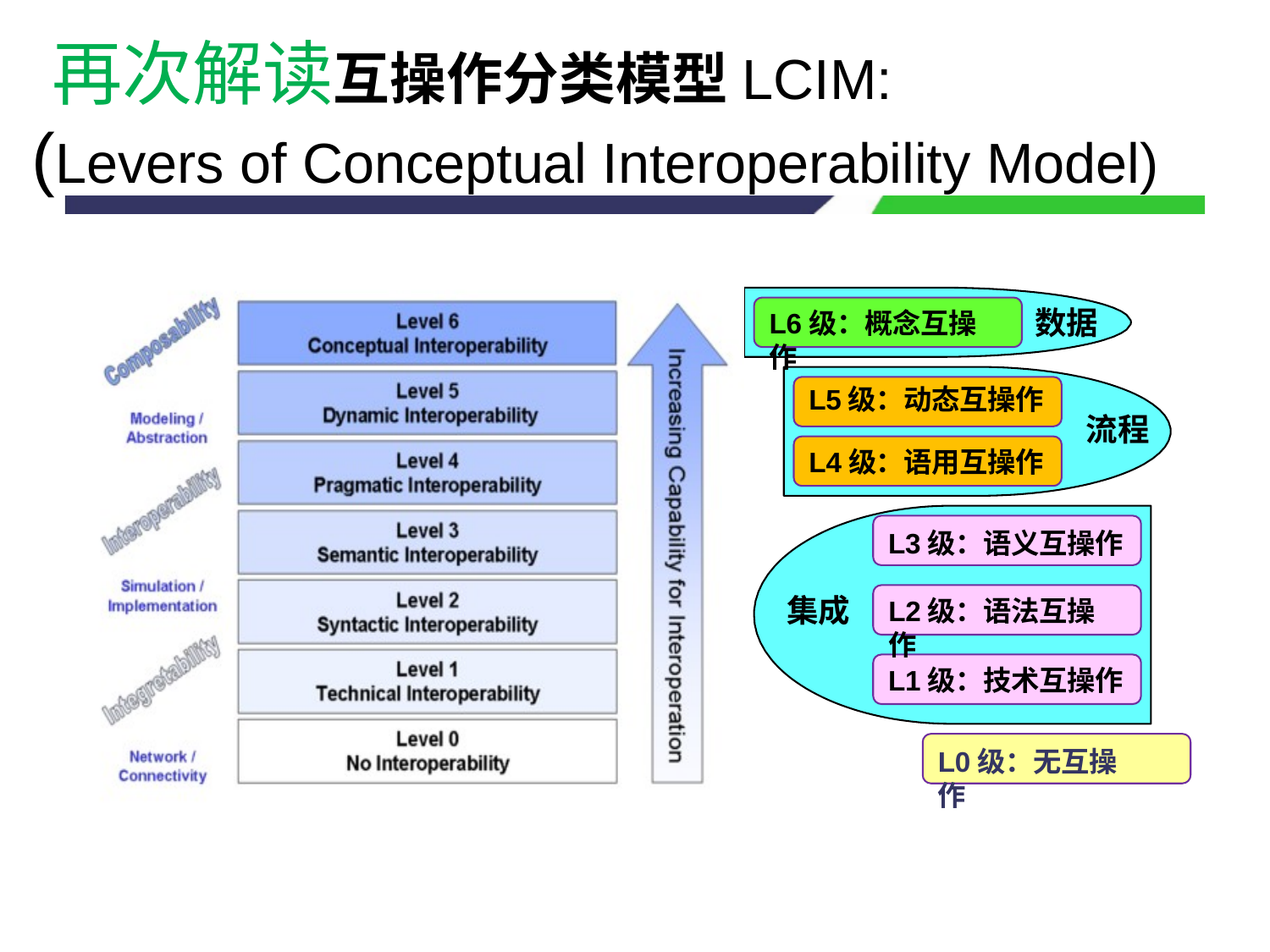

# 再次解读互操作分类模型LCIM:
(Levers of Conceptual Interoperability Model)

数据
L6级：概念互操作

L5级：动态互操作
流程
L4级：语用互操作

L3级：语义互操作

集成
L2级：语法互操作

L1级：技术互操作

L0级：无互操作